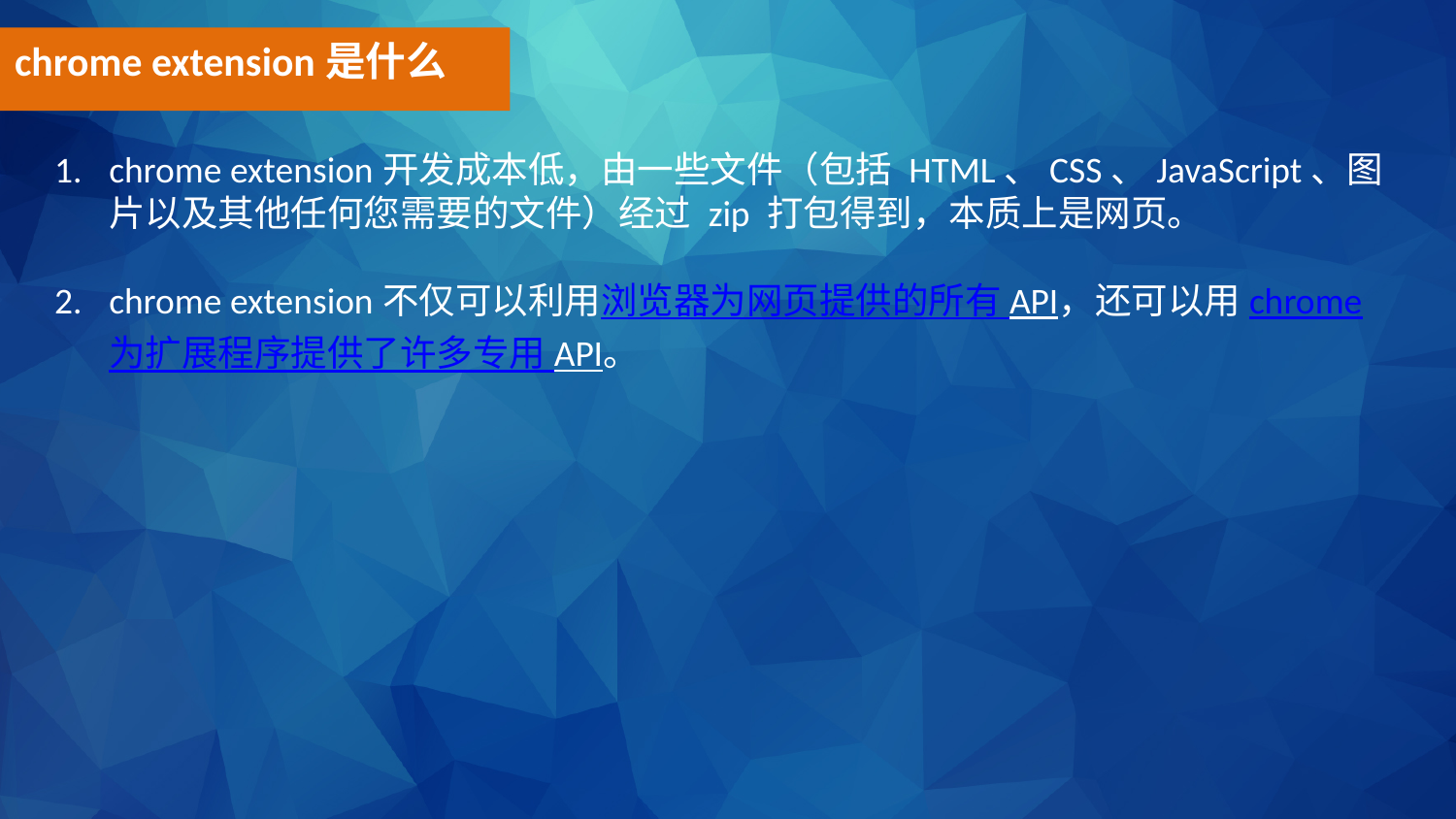

chrome extension是什么

chrome extension开发成本低，由一些文件（包括 HTML、CSS、JavaScript、图片以及其他任何您需要的文件）经过 zip 打包得到，本质上是网页。

chrome extension不仅可以利用浏览器为网页提供的所有 API，还可以用chrome为扩展程序提供了许多专用 API。